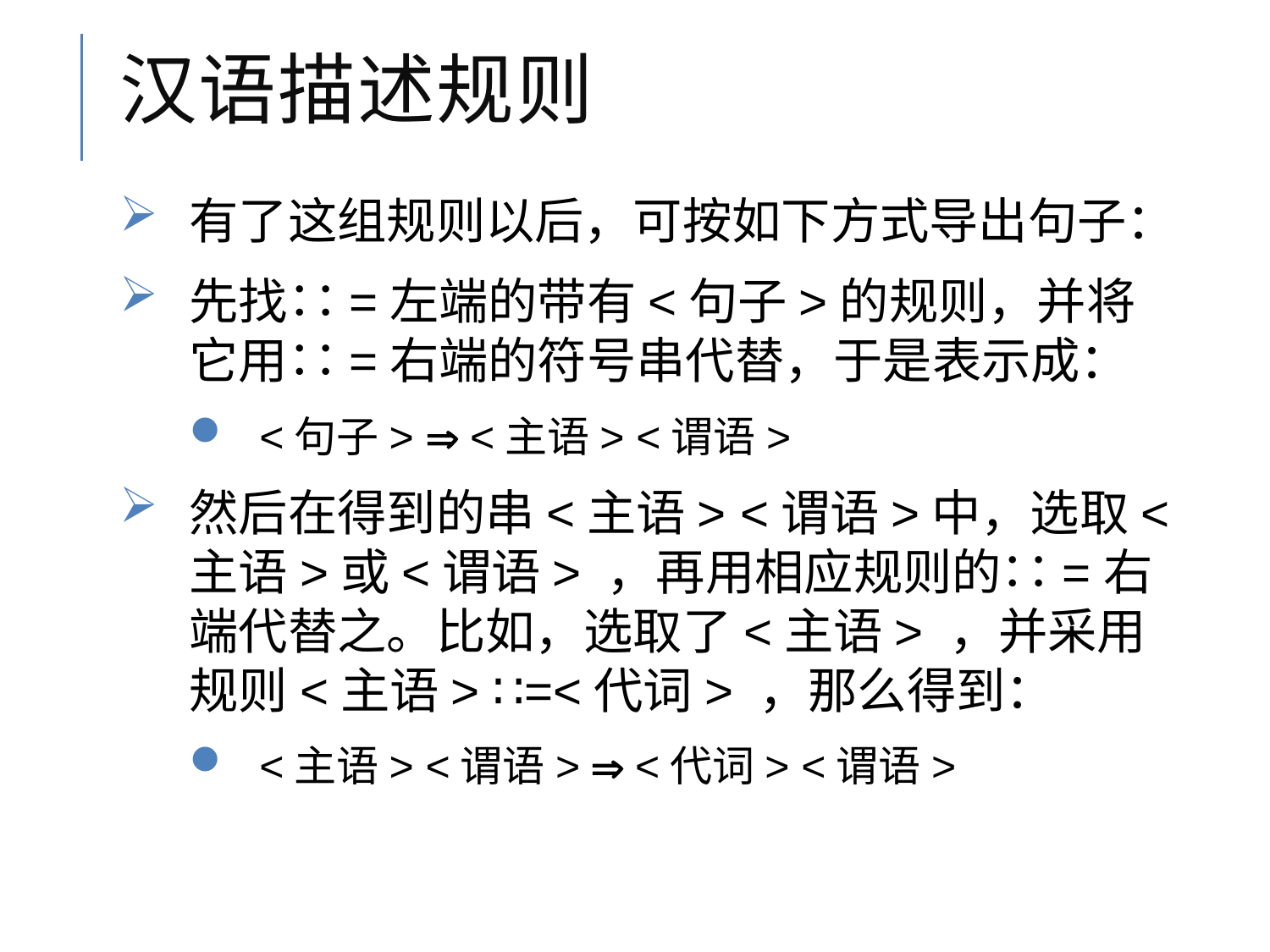

# 汉语描述规则
有了这组规则以后，可按如下方式导出句子：
先找∷=左端的带有<句子>的规则，并将它用∷=右端的符号串代替，于是表示成：
<句子> ⇒ <主语> <谓语>
然后在得到的串<主语> <谓语>中，选取<主语>或<谓语> ，再用相应规则的∷=右端代替之。比如，选取了<主语> ，并采用规则<主语> ∷=<代词> ，那么得到：
<主语> <谓语> ⇒ <代词> <谓语>
6